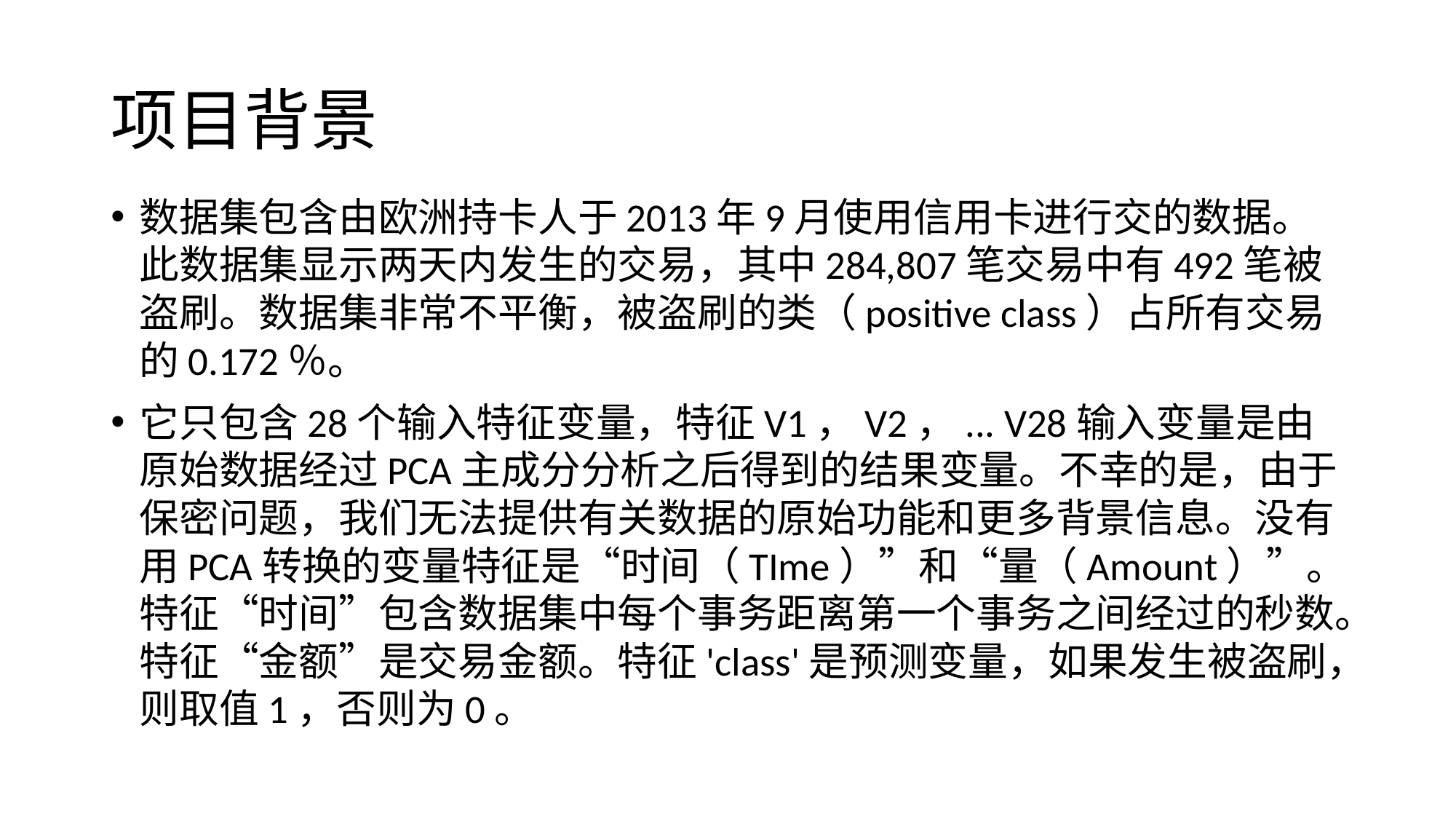

# 项目背景
数据集包含由欧洲持卡人于2013年9月使用信用卡进行交的数据。此数据集显示两天内发生的交易，其中284,807笔交易中有492笔被盗刷。数据集非常不平衡，被盗刷的类（positive class）占所有交易的0.172％。
它只包含28个输入特征变量，特征V1，V2，... V28输入变量是由原始数据经过PCA主成分分析之后得到的结果变量。不幸的是，由于保密问题，我们无法提供有关数据的原始功能和更多背景信息。没有用PCA转换的变量特征是“时间（TIme）”和“量（Amount）”。特征“时间”包含数据集中每个事务距离第一个事务之间经过的秒数。特征“金额”是交易金额。特征'class'是预测变量，如果发生被盗刷，则取值1，否则为0。